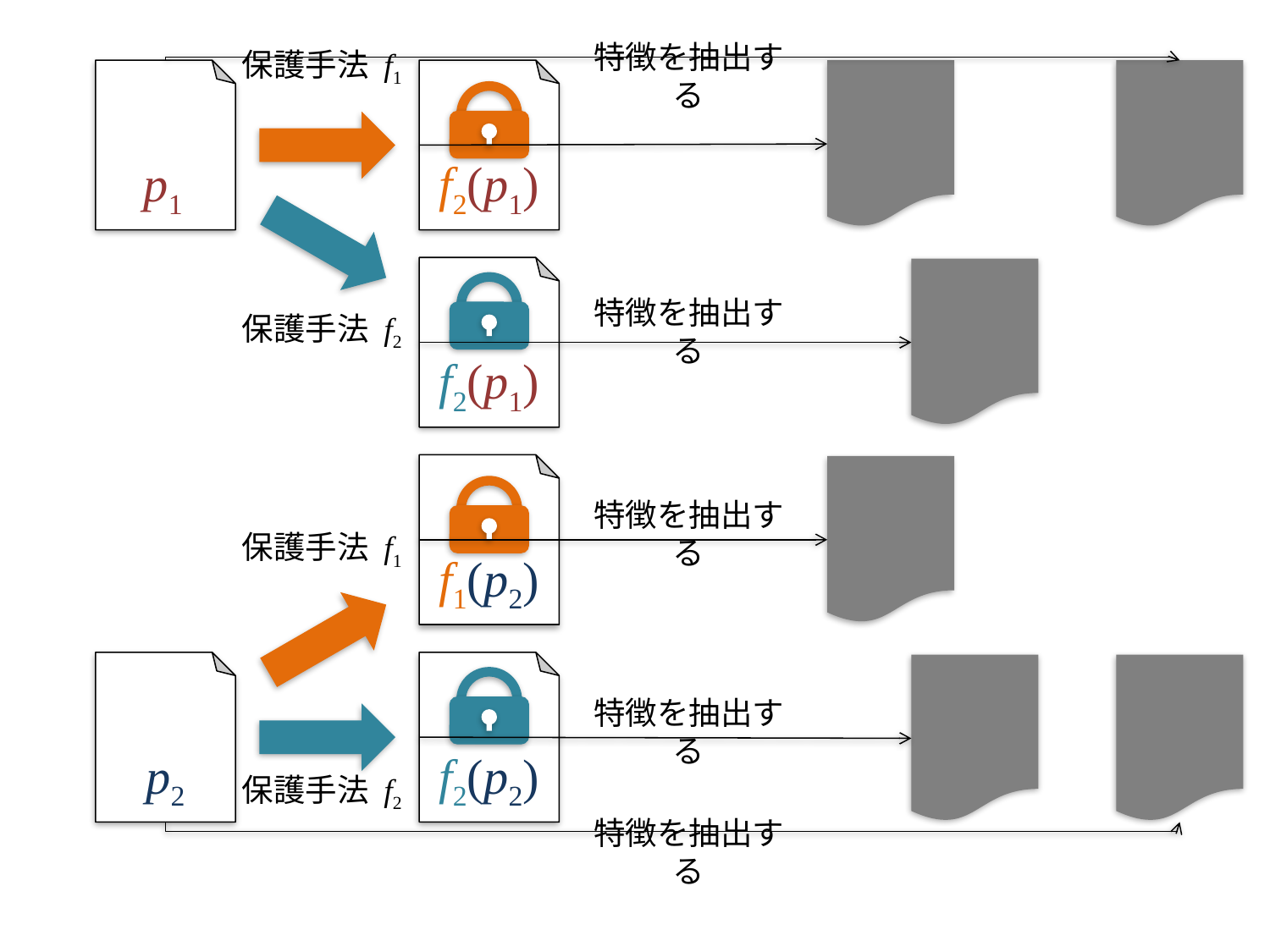

特徴を抽出する
保護手法 f1

p1

f2(p1)

f2(p1)

特徴を抽出する
保護手法 f2

f1(p2)

特徴を抽出する
保護手法 f1

p2

f2(p2)

特徴を抽出する
保護手法 f2
特徴を抽出する